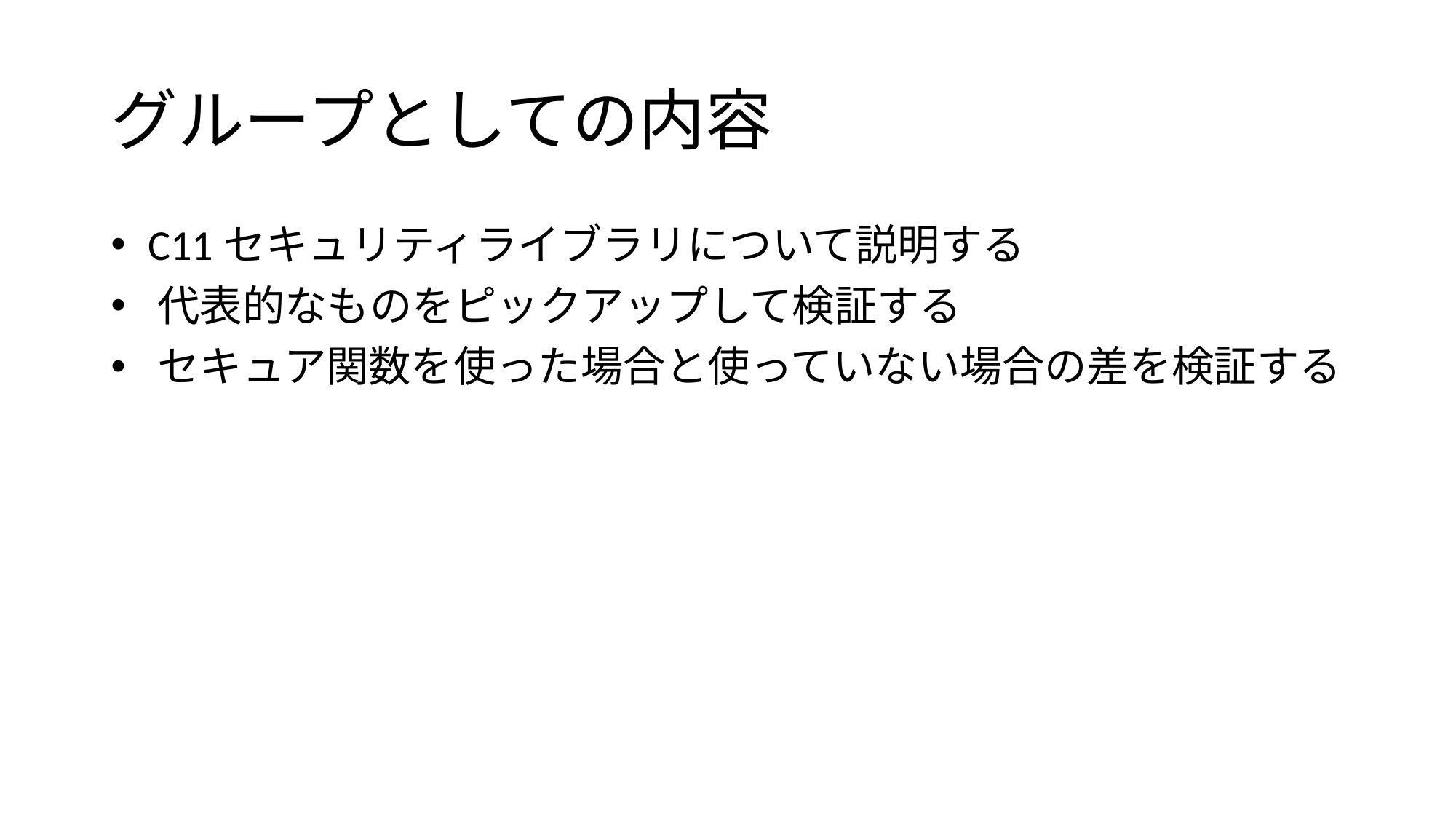

# グループとしての内容
 C11セキュリティライブラリについて説明する
 代表的なものをピックアップして検証する
 セキュア関数を使った場合と使っていない場合の差を検証する